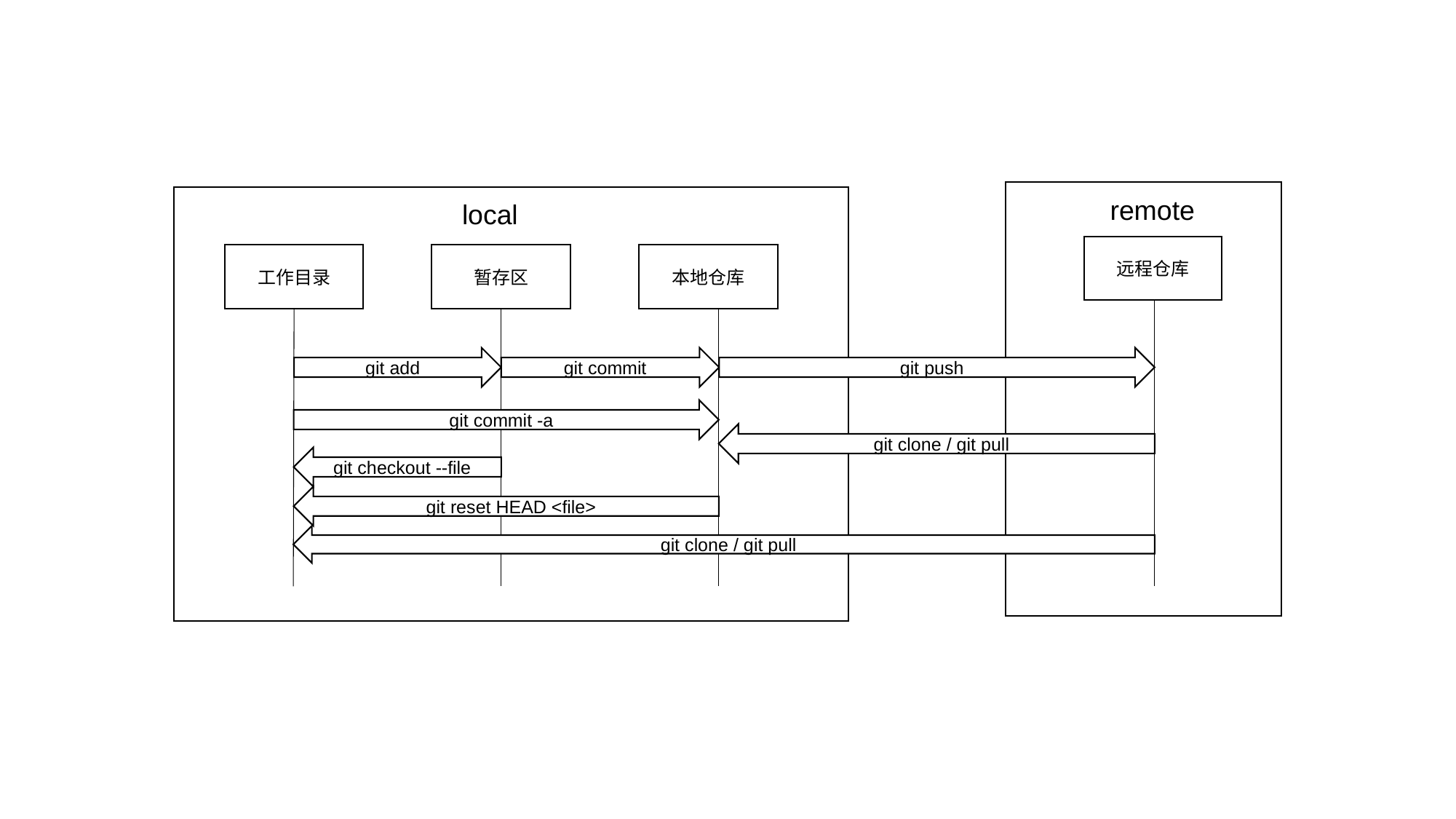

remote
local
远程仓库
工作目录
暂存区
本地仓库
git add
git commit
git push
git commit -a
git clone / git pull
git checkout --file
git reset HEAD <file>
git clone / git pull